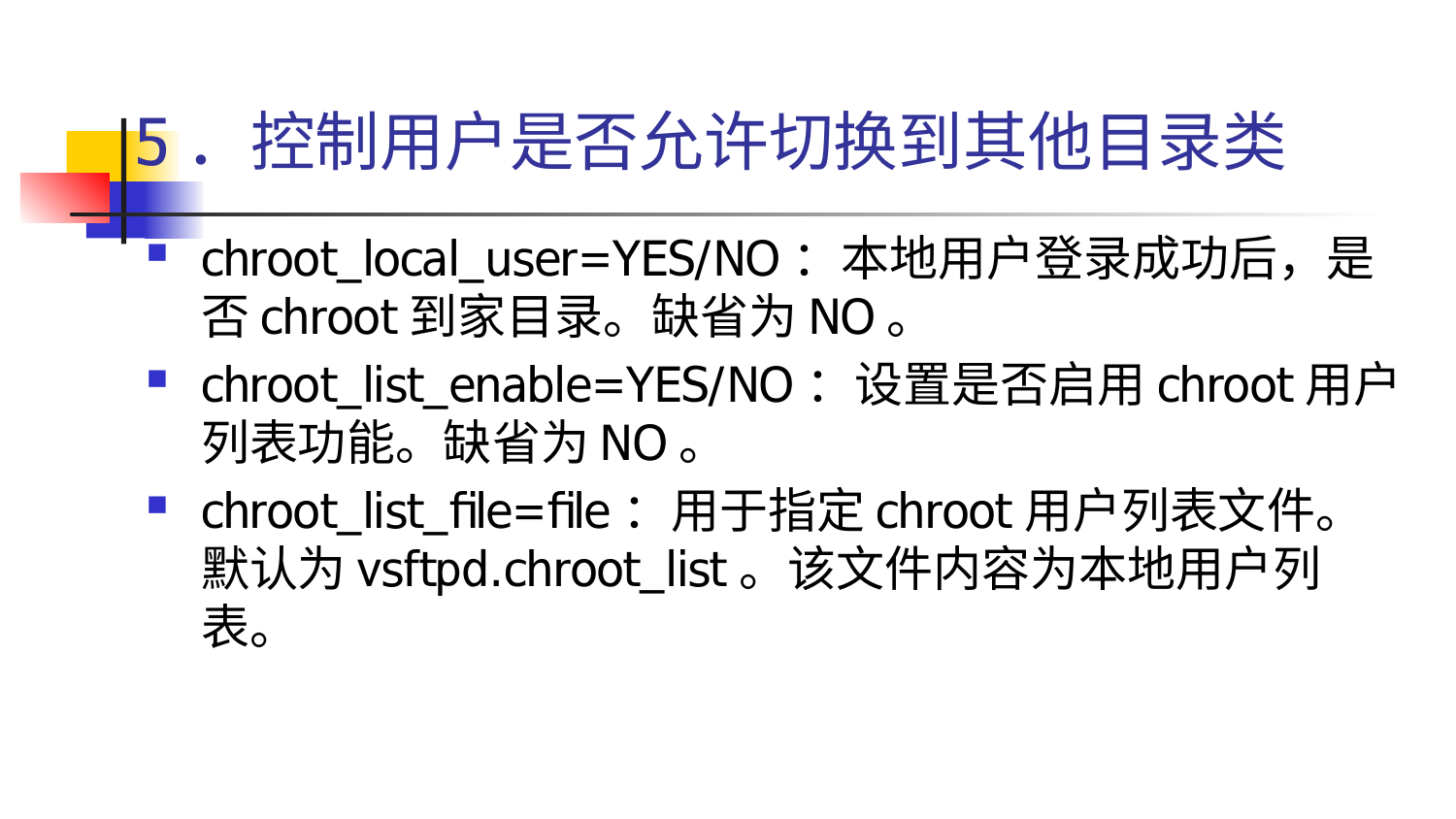

# 5．控制用户是否允许切换到其他目录类
chroot_local_user=YES/NO：本地用户登录成功后，是否chroot到家目录。缺省为NO。
chroot_list_enable=YES/NO：设置是否启用chroot用户列表功能。缺省为NO。
chroot_list_file=file：用于指定chroot用户列表文件。默认为vsftpd.chroot_list。该文件内容为本地用户列表。